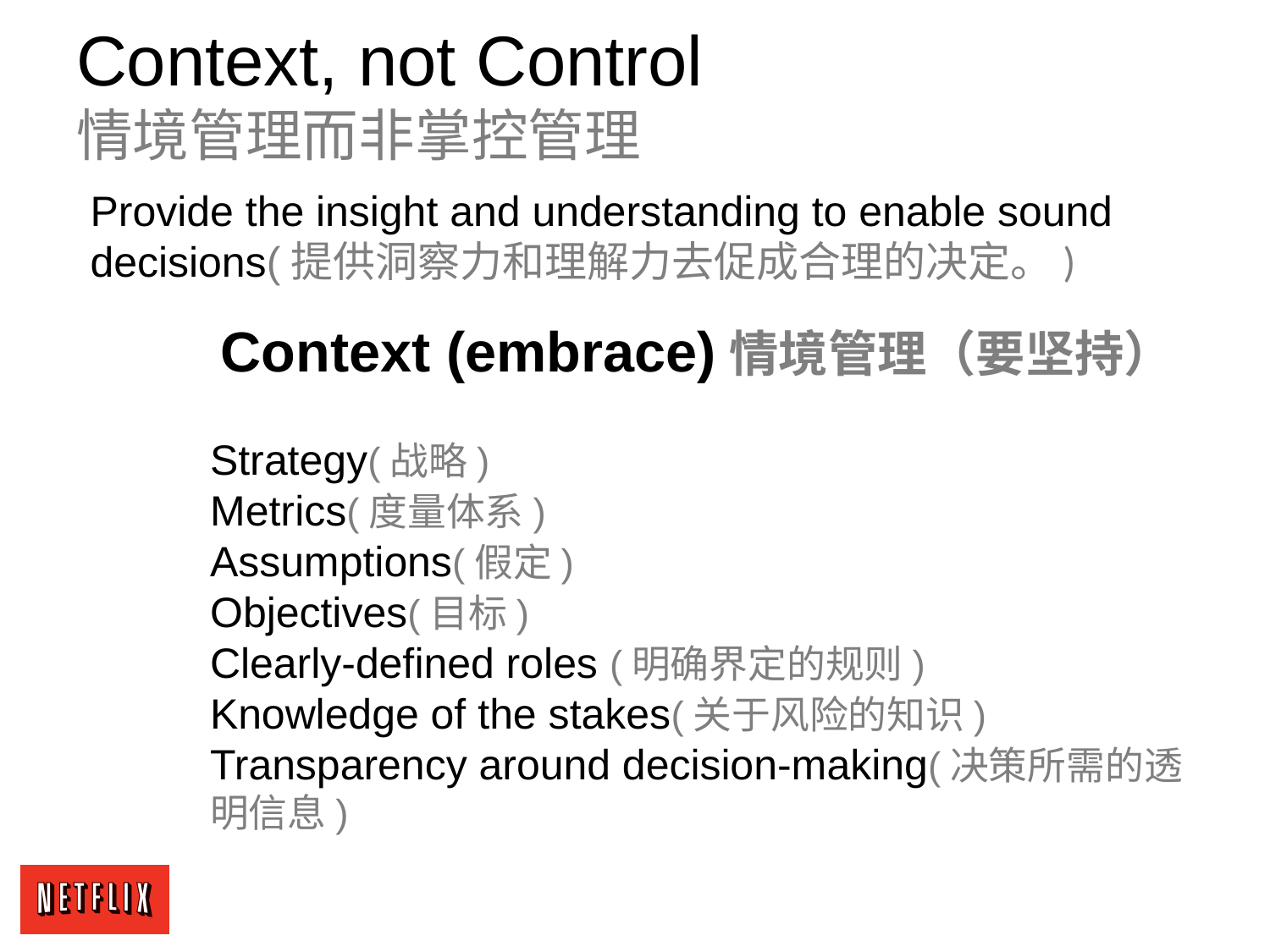

Context, not Control
情境管理而非掌控管理
Provide the insight and understanding to enable sound decisions(提供洞察力和理解力去促成合理的决定。)

Context (embrace)情境管理（要坚持）
Strategy(战略)
Metrics(度量体系)
Assumptions(假定)
Objectives(目标)
Clearly-defined roles (明确界定的规则)
Knowledge of the stakes(关于风险的知识)
Transparency around decision-making(决策所需的透明信息)

84